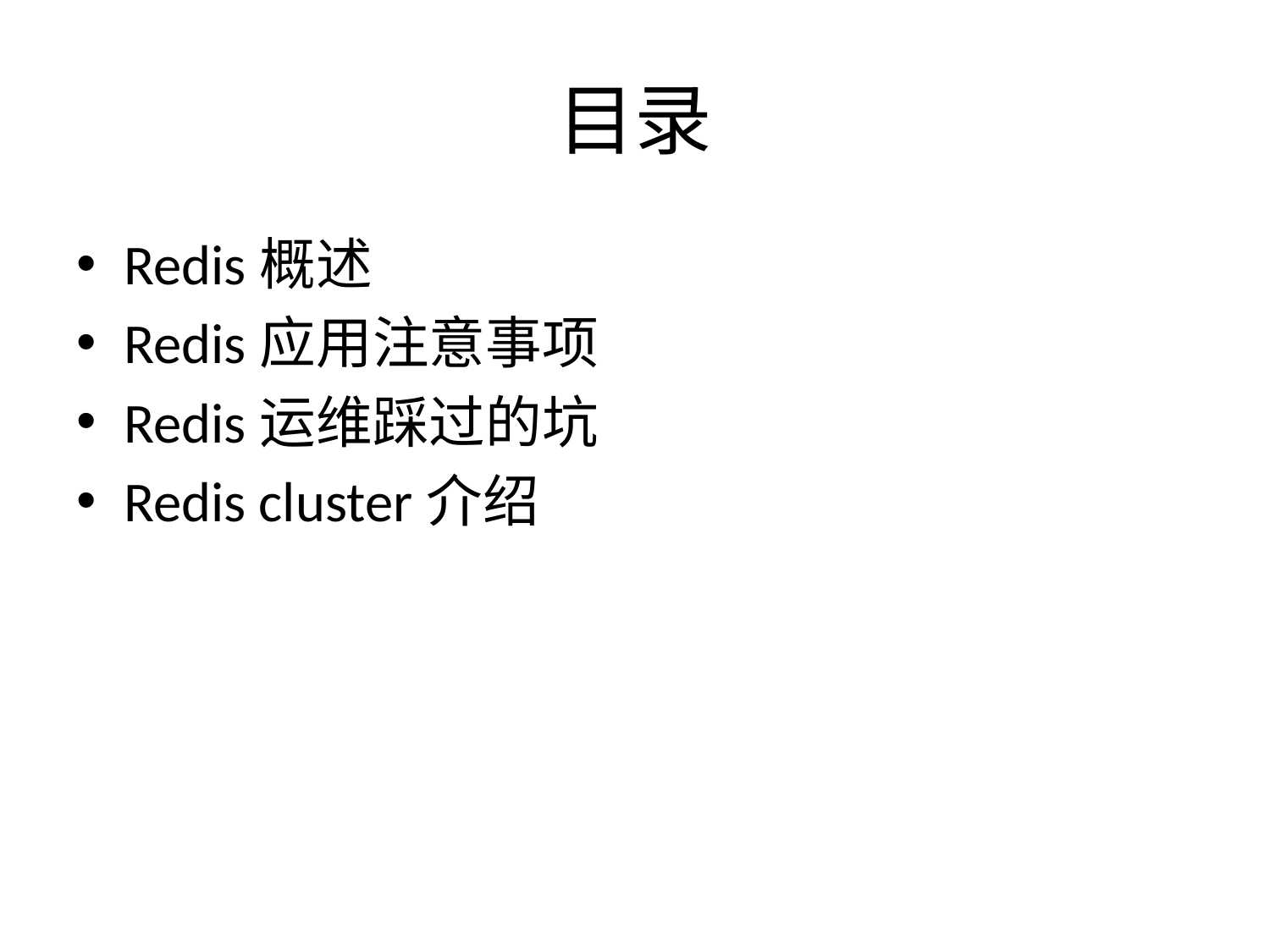

# 目录
Redis概述
Redis应用注意事项
Redis运维踩过的坑
Redis cluster介绍